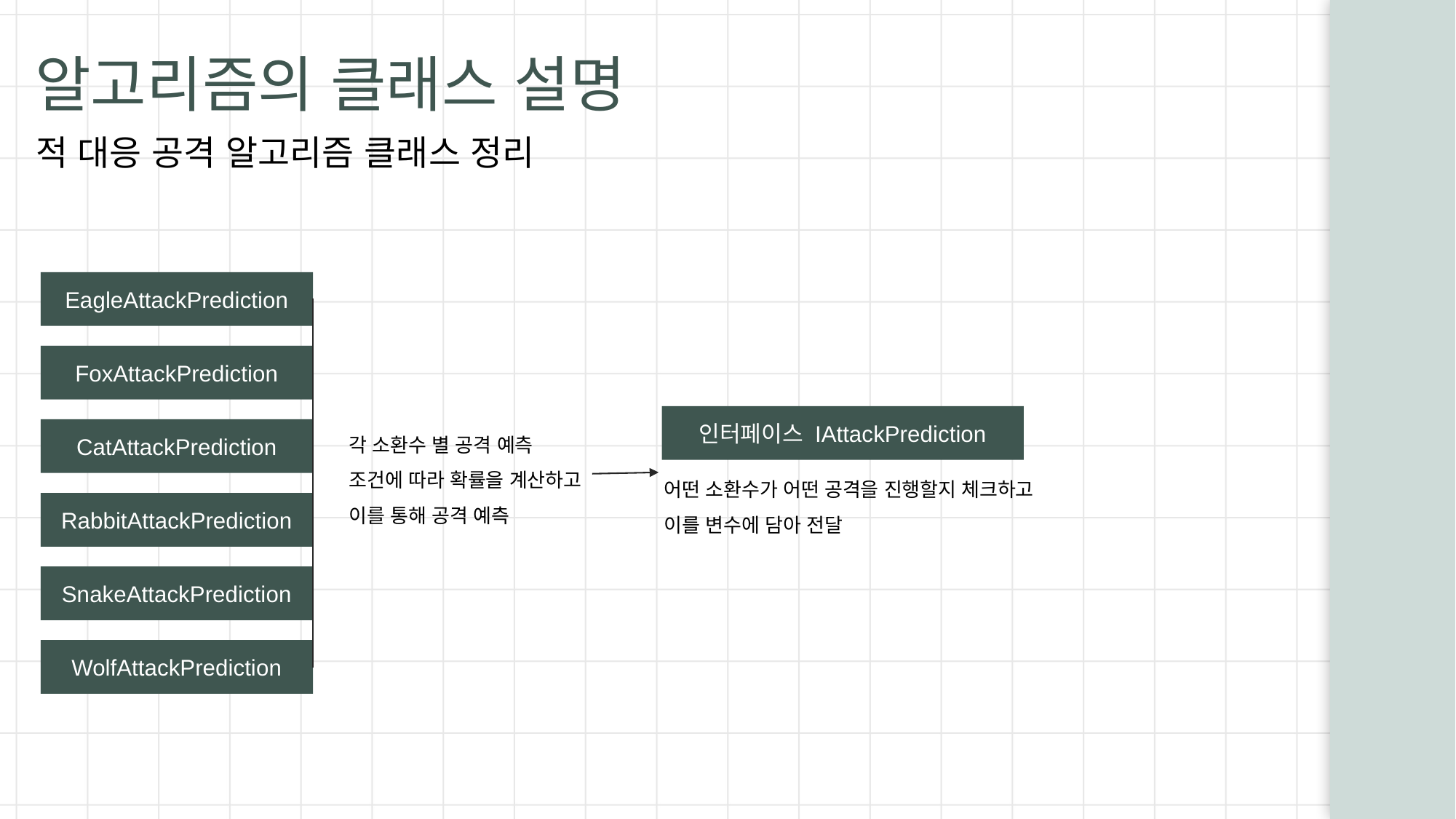

알고리즘의 클래스 설명
적 대응 공격 알고리즘 클래스 정리
EagleAttackPrediction
FoxAttackPrediction
인터페이스 IAttackPrediction
어떤 소환수가 어떤 공격을 진행할지 체크하고
이를 변수에 담아 전달
각 소환수 별 공격 예측
조건에 따라 확률을 계산하고
이를 통해 공격 예측
CatAttackPrediction
RabbitAttackPrediction
SnakeAttackPrediction
WolfAttackPrediction